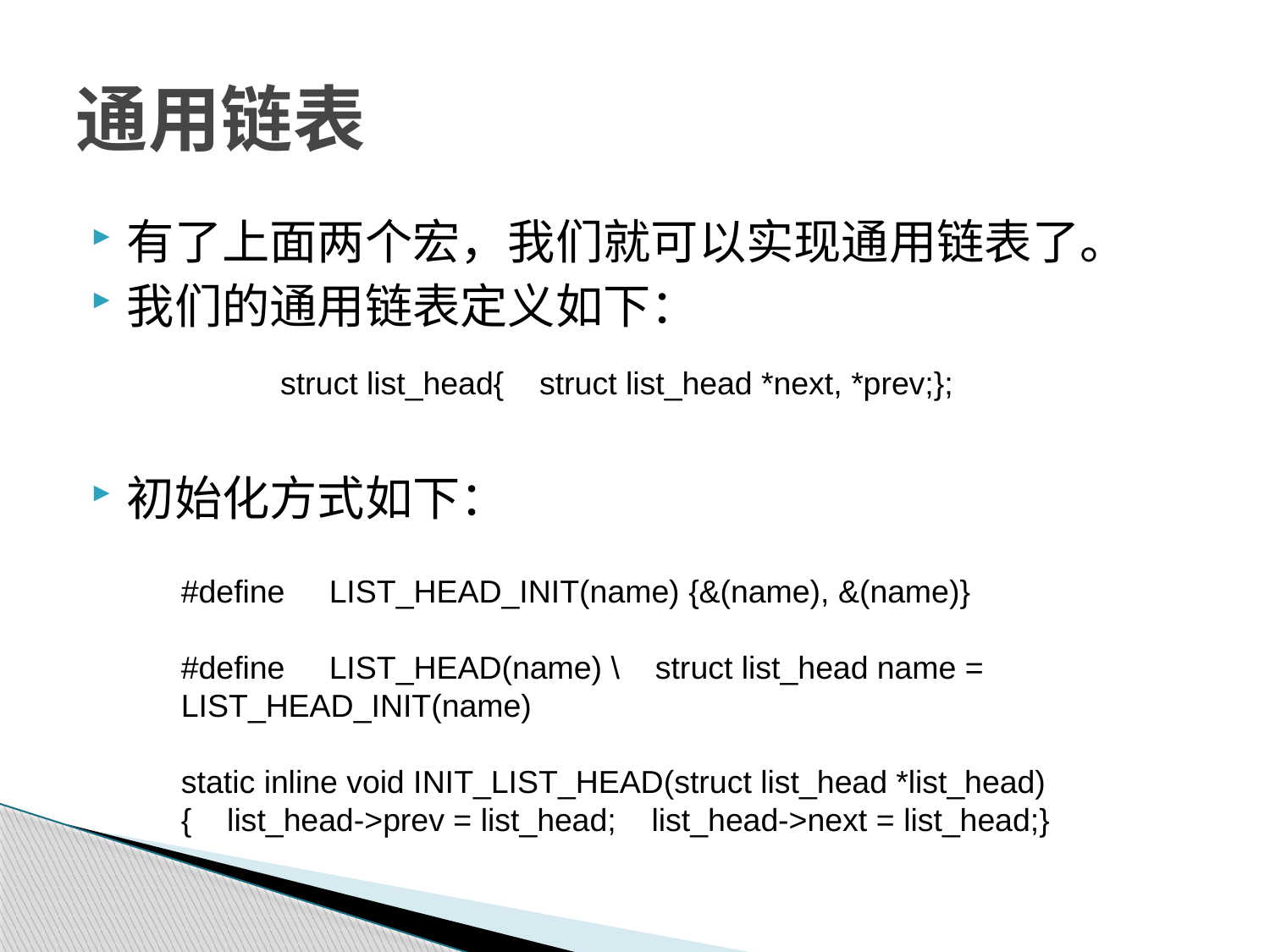

# 通用链表
有了上面两个宏，我们就可以实现通用链表了。
我们的通用链表定义如下：

初始化方式如下：

struct list_head{    struct list_head *next, *prev;};
#define     LIST_HEAD_INIT(name) {&(name), &(name)}

#define     LIST_HEAD(name) \    struct list_head name = LIST_HEAD_INIT(name)

static inline void INIT_LIST_HEAD(struct list_head *list_head)
{    list_head->prev = list_head;    list_head->next = list_head;}